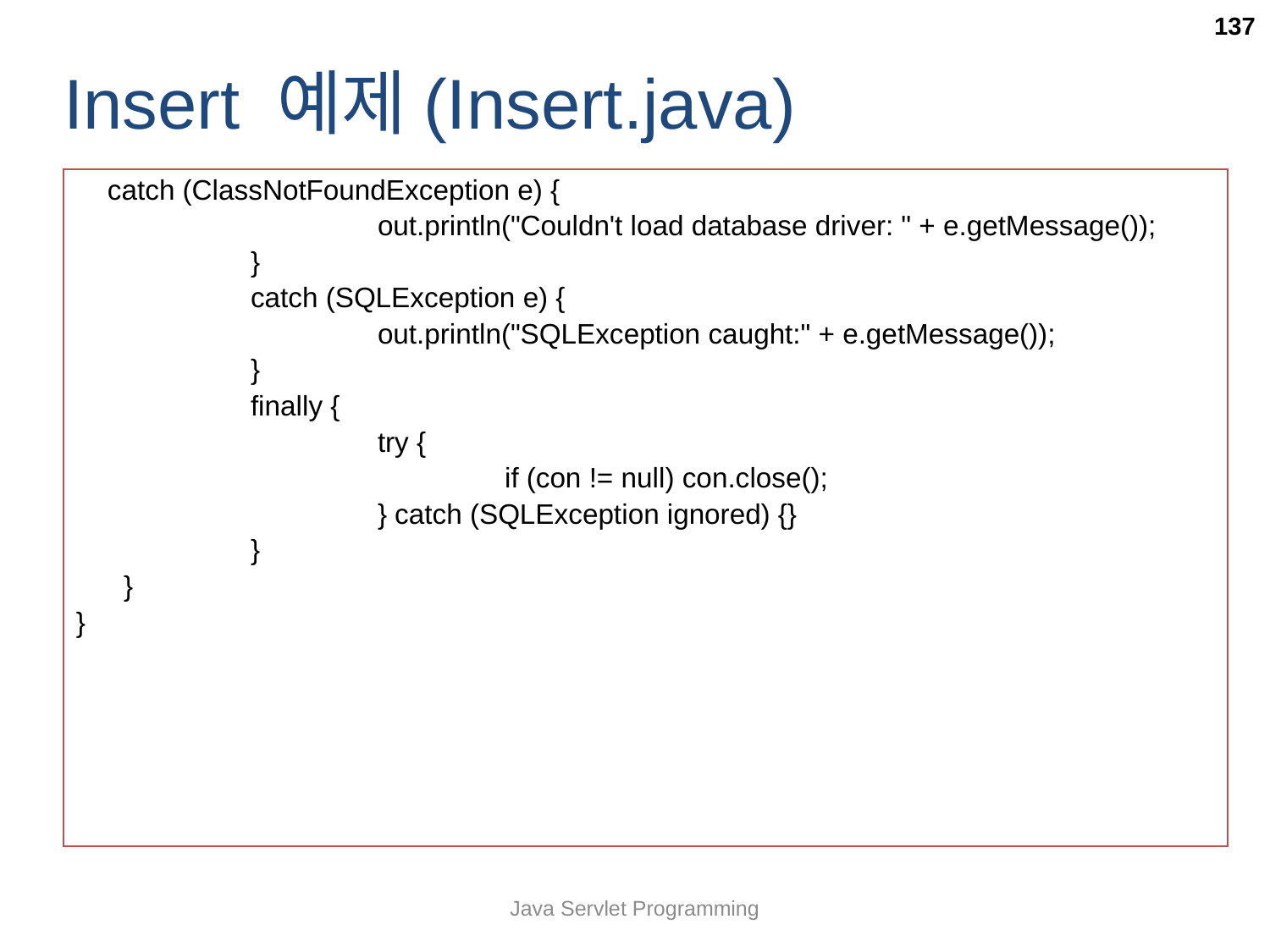

137
 Insert 예제(Insert.java)
    catch (ClassNotFoundException e) {
			out.println("Couldn't load database driver: " + e.getMessage());
		}
		catch (SQLException e) {
			out.println("SQLException caught:" + e.getMessage());
		}
		finally {
			try {
				if (con != null) con.close();
			} catch (SQLException ignored) {}
		}
	}
}
Java Servlet Programming